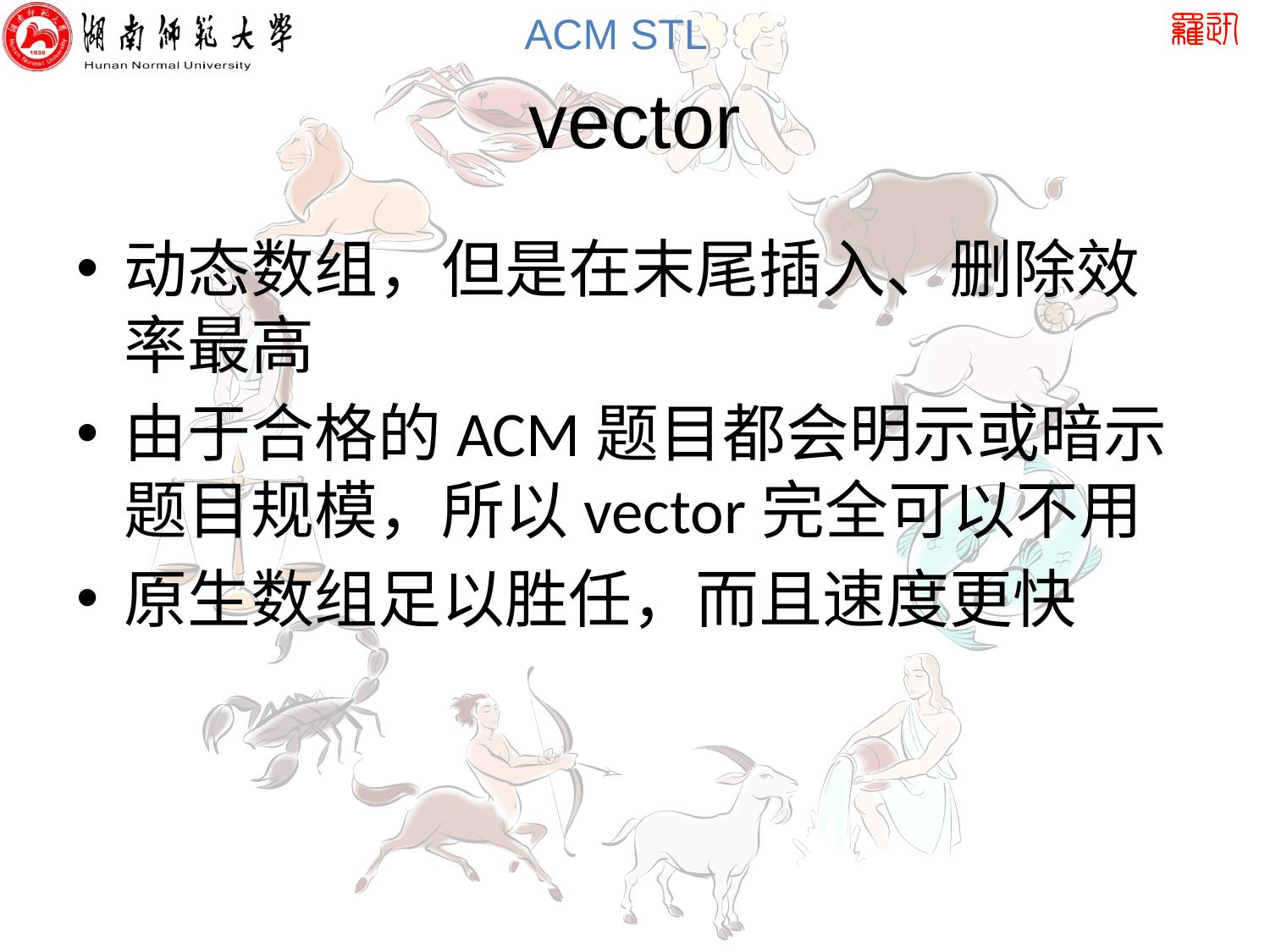

# vector
动态数组，但是在末尾插入、删除效率最高
由于合格的ACM题目都会明示或暗示题目规模，所以vector完全可以不用
原生数组足以胜任，而且速度更快